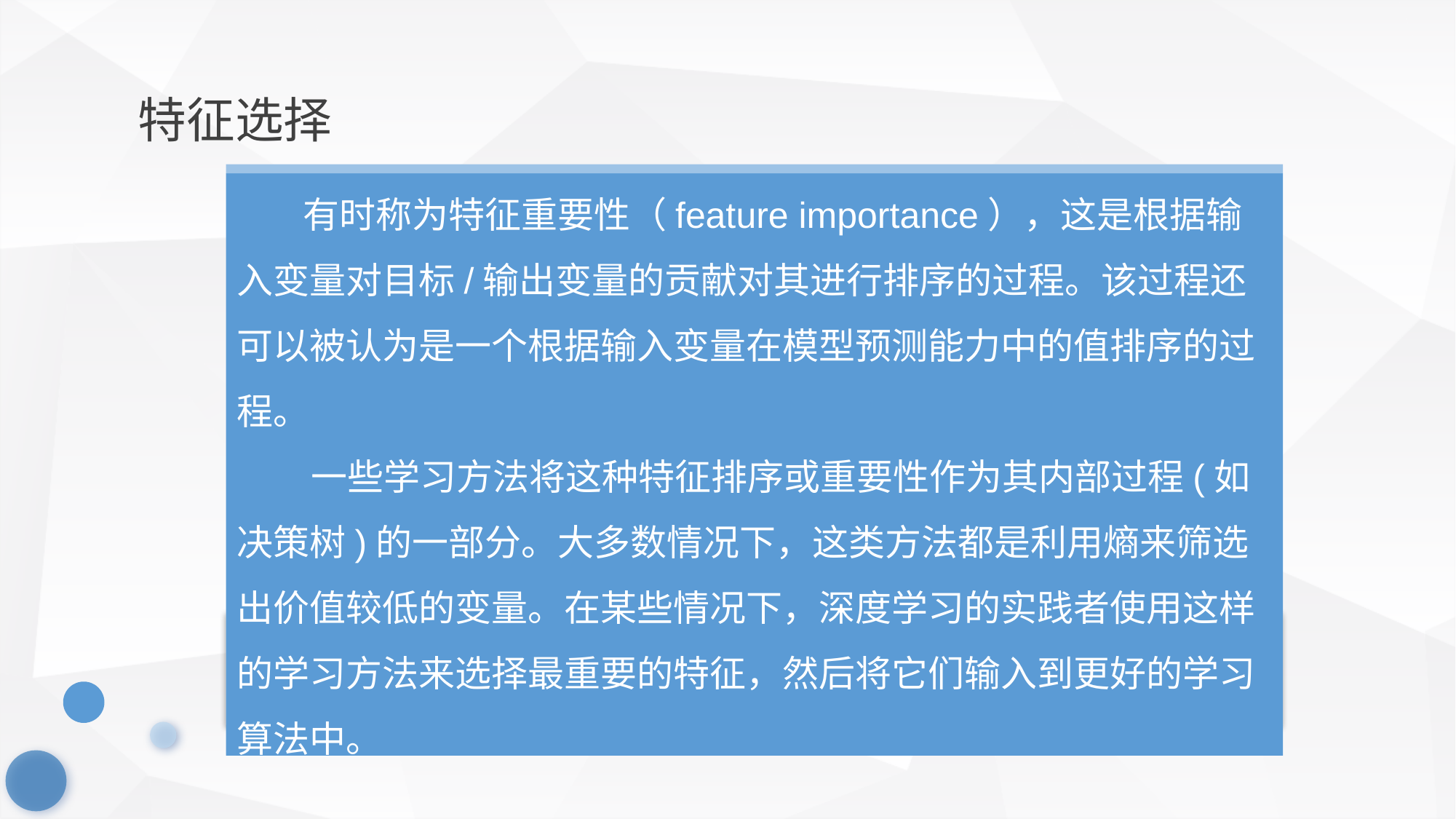

特征选择

       有时称为特征重要性（feature importance），这是根据输入变量对目标/输出变量的贡献对其进行排序的过程。该过程还可以被认为是一个根据输入变量在模型预测能力中的值排序的过程。
        一些学习方法将这种特征排序或重要性作为其内部过程(如决策树)的一部分。大多数情况下，这类方法都是利用熵来筛选出价值较低的变量。在某些情况下，深度学习的实践者使用这样的学习方法来选择最重要的特征，然后将它们输入到更好的学习算法中。